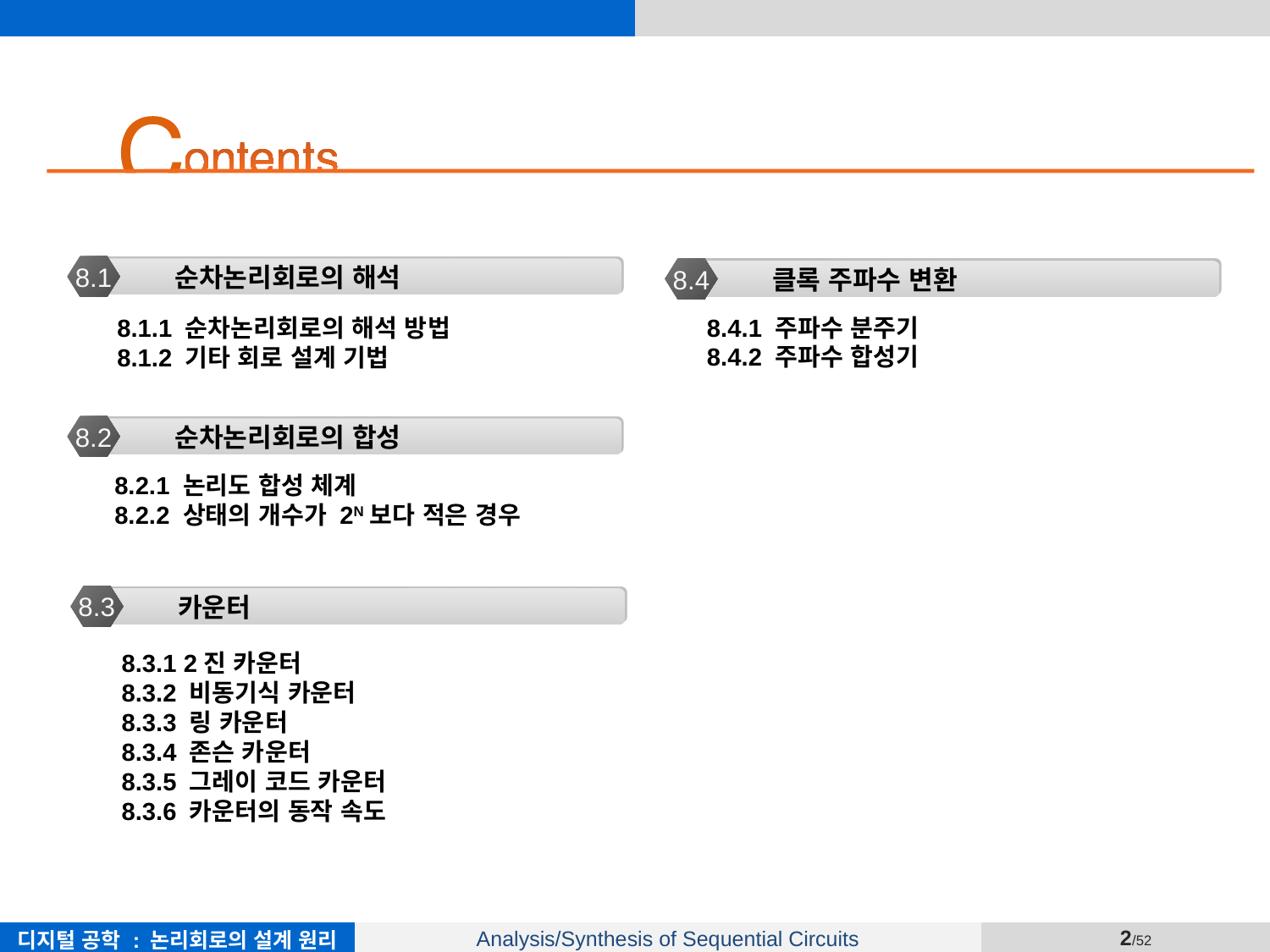

8.1
순차논리회로의 해석
8.1.1 순차논리회로의 해석 방법
8.1.2 기타 회로 설계 기법
8.4
클록 주파수 변환
8.4.1 주파수 분주기
8.4.2 주파수 합성기
8.2
순차논리회로의 합성
8.2.1 논리도 합성 체계
8.2.2 상태의 개수가 2N보다 적은 경우

8.3
카운터
8.3.1 2진 카운터
8.3.2 비동기식 카운터
8.3.3 링 카운터
8.3.4 존슨 카운터
8.3.5 그레이 코드 카운터
8.3.6 카운터의 동작 속도